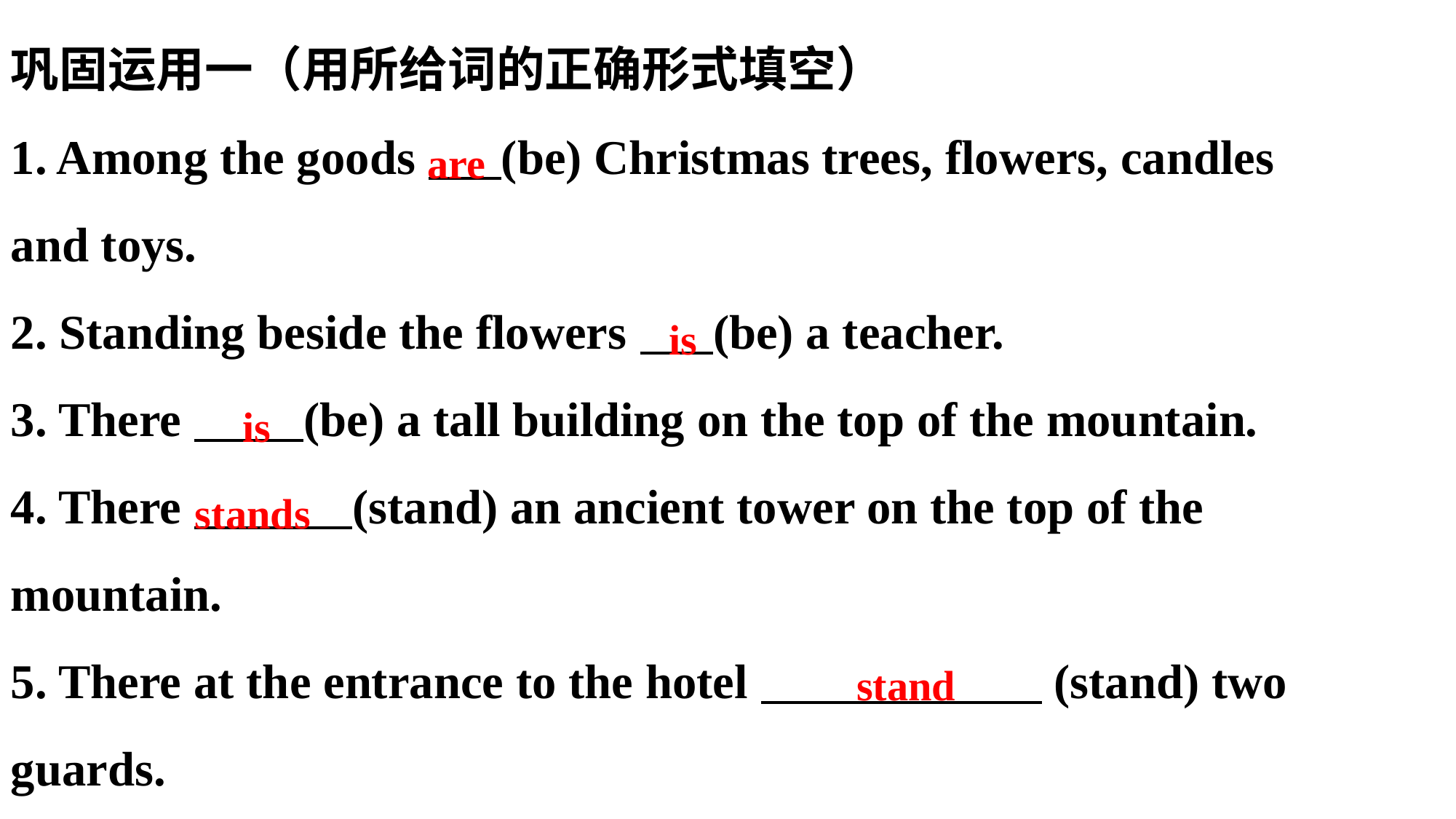

巩固运用一（用所给词的正确形式填空）
1. Among the goods       (be) Christmas trees, flowers, candles and toys.
2. Standing beside the flowers       (be) a teacher.
3. There          (be) a tall building on the top of the mountain.
4. There              (stand) an ancient tower on the top of the mountain.
5. There at the entrance to the hotel                         (stand) two guards.
are
is
is
stands
stand